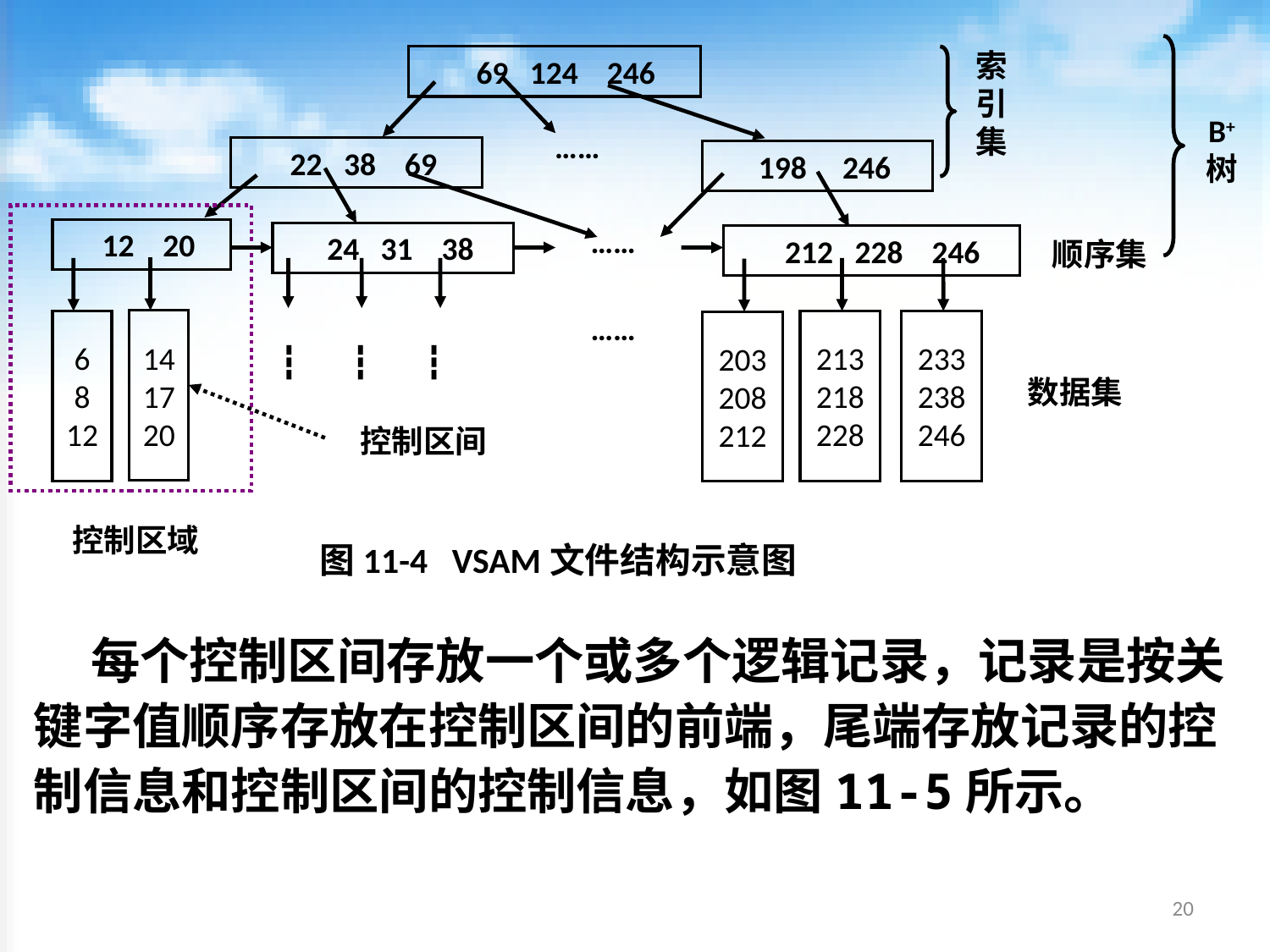

索
引
集

   69   124    246

……
  22   38    69
  198     246

……
  12    20
  24   31    38
   212   228    246

14
17
20

6
8
12

┇

┇

┇

213
218
228

233
238
246

203
208
212
……

B+
树
顺序集
控制区间
控制区域
图11-4   VSAM文件结构示意图
数据集
    每个控制区间存放一个或多个逻辑记录，记录是按关键字值顺序存放在控制区间的前端，尾端存放记录的控制信息和控制区间的控制信息，如图11-5所示。
20